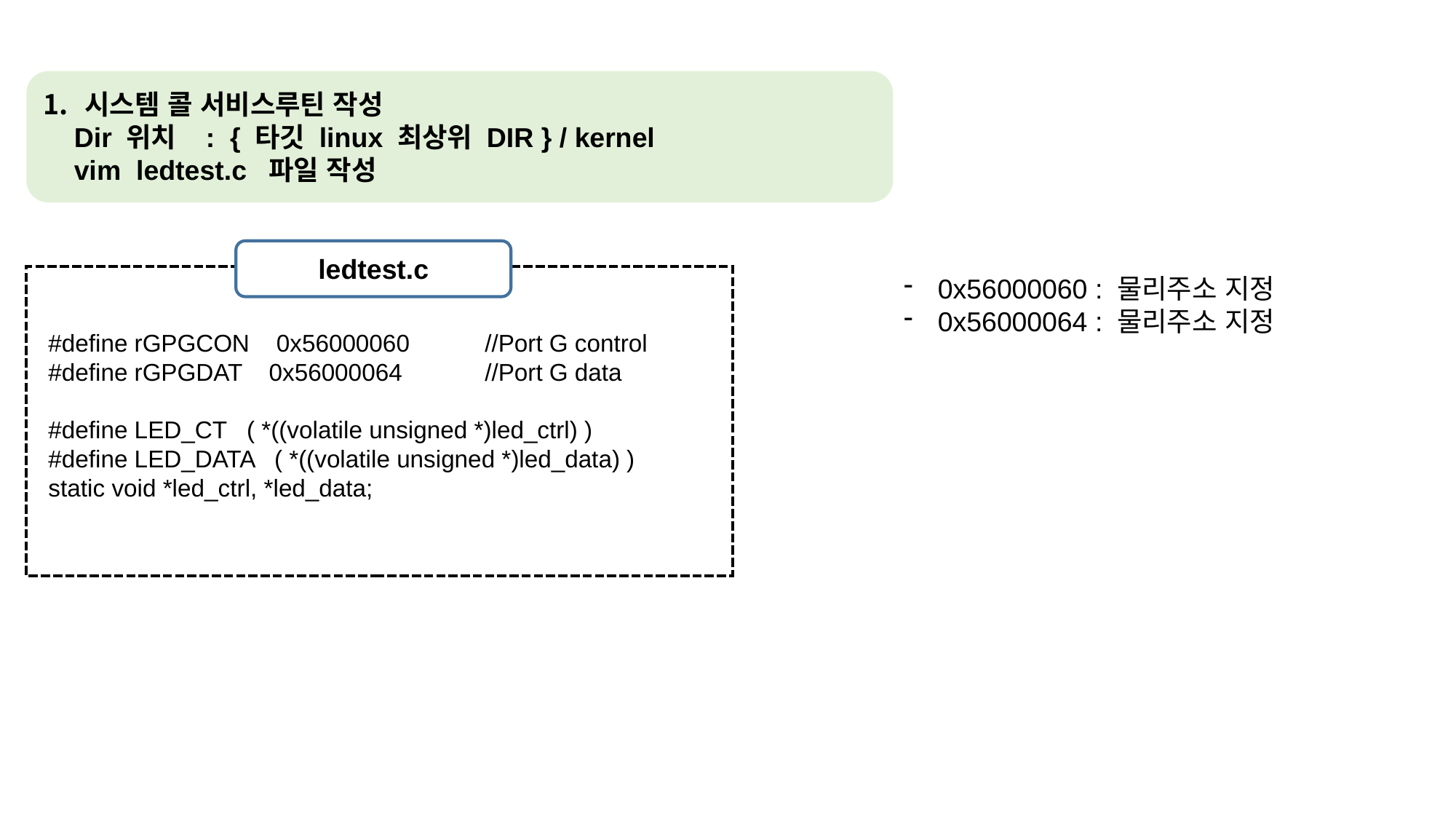

시스템 콜 서비스루틴 작성
    Dir 위치   :  { 타깃 linux 최상위 DIR } / kernel
    vim  ledtest.c  파일 작성

ledtest.c

0x56000060 : 물리주소 지정
0x56000064 : 물리주소 지정
#define rGPGCON    0x56000060	//Port G control
#define rGPGDAT    0x56000064	//Port G data

#define LED_CT   ( *((volatile unsigned *)led_ctrl) )
#define LED_DATA   ( *((volatile unsigned *)led_data) )
static void *led_ctrl, *led_data;